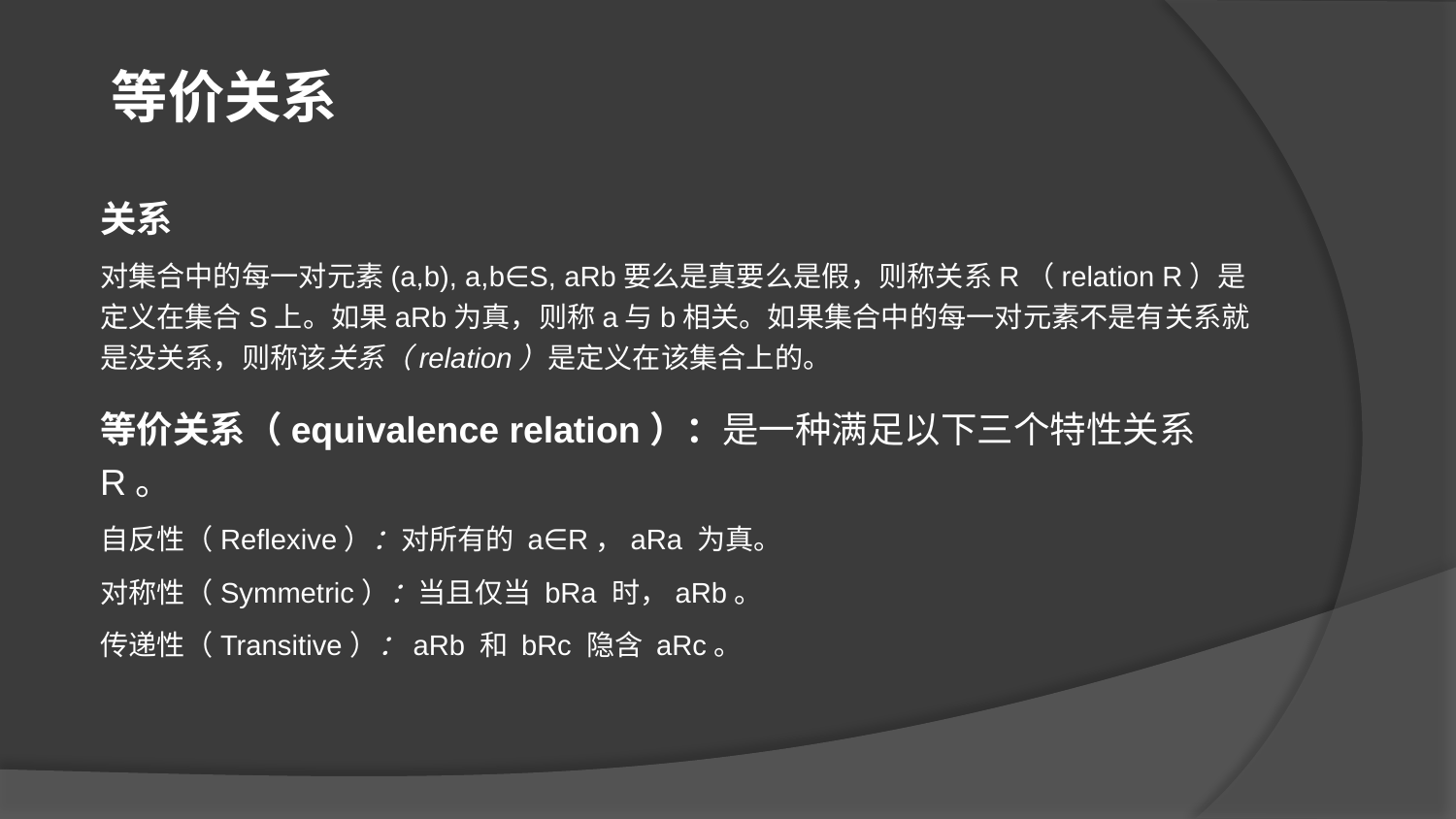

等价关系
关系
对集合中的每一对元素(a,b), a,b∈S, aRb要么是真要么是假，则称关系R（relation R）是定义在集合S上。如果aRb为真，则称a与b相关。如果集合中的每一对元素不是有关系就是没关系，则称该关系（relation）是定义在该集合上的。
等价关系（equivalence relation）：是一种满足以下三个特性关系R。
自反性（Reflexive）：对所有的 a∈R，aRa 为真。
对称性（Symmetric）：当且仅当 bRa 时，aRb。
传递性（Transitive）：aRb 和 bRc 隐含 aRc。